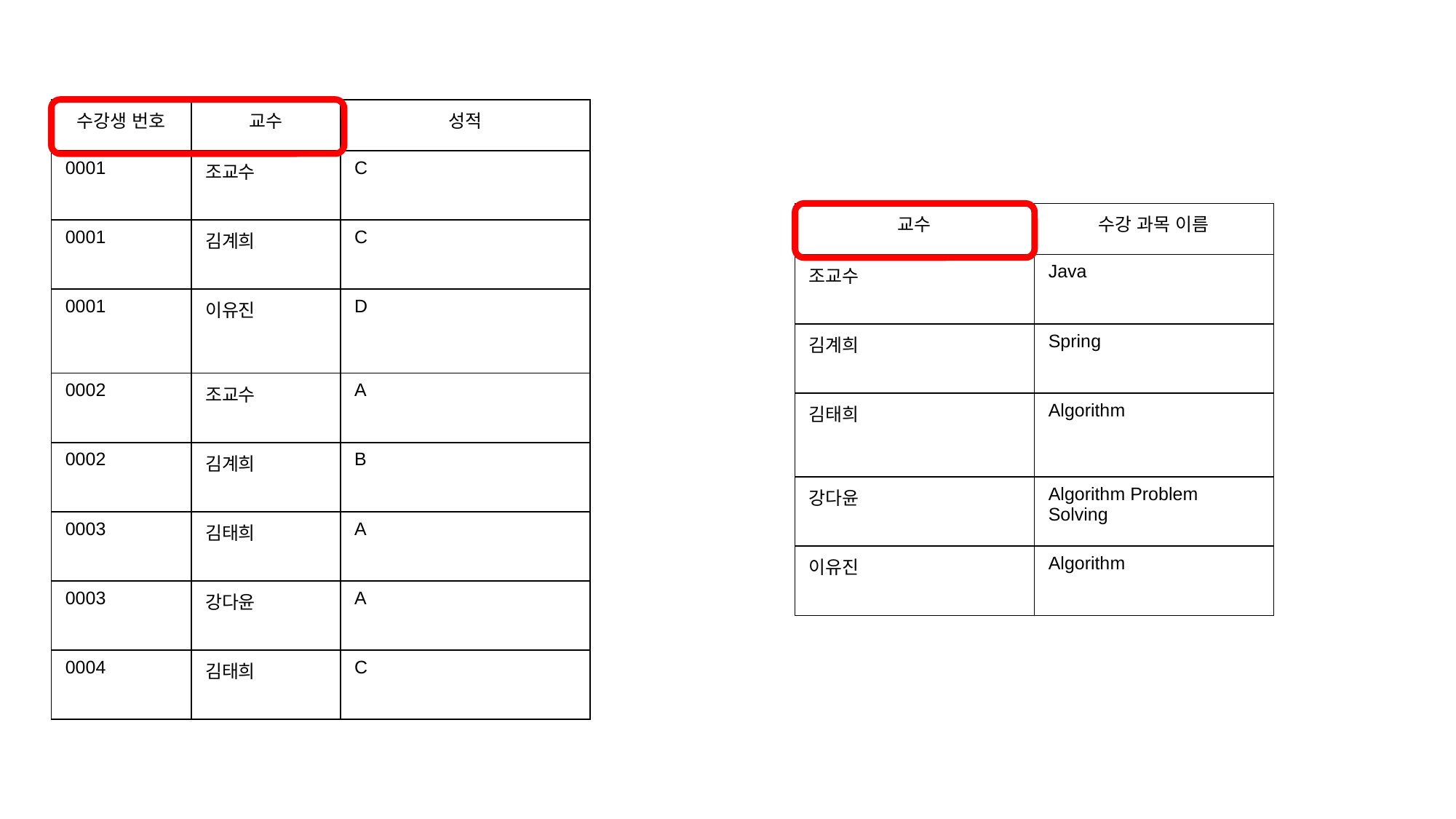

| 수강생 번호 | 교수 | 성적 |
| --- | --- | --- |
| 0001 | 조교수 | C |
| 0001 | 김계희 | C |
| 0001 | 이유진 | D |
| 0002 | 조교수 | A |
| 0002 | 김계희 | B |
| 0003 | 김태희 | A |
| 0003 | 강다윤 | A |
| 0004 | 김태희 | C |

| 교수 | 수강 과목 이름 |
| --- | --- |
| 조교수 | Java |
| 김계희 | Spring |
| 김태희 | Algorithm |
| 강다윤 | Algorithm Problem Solving |
| 이유진 | Algorithm |